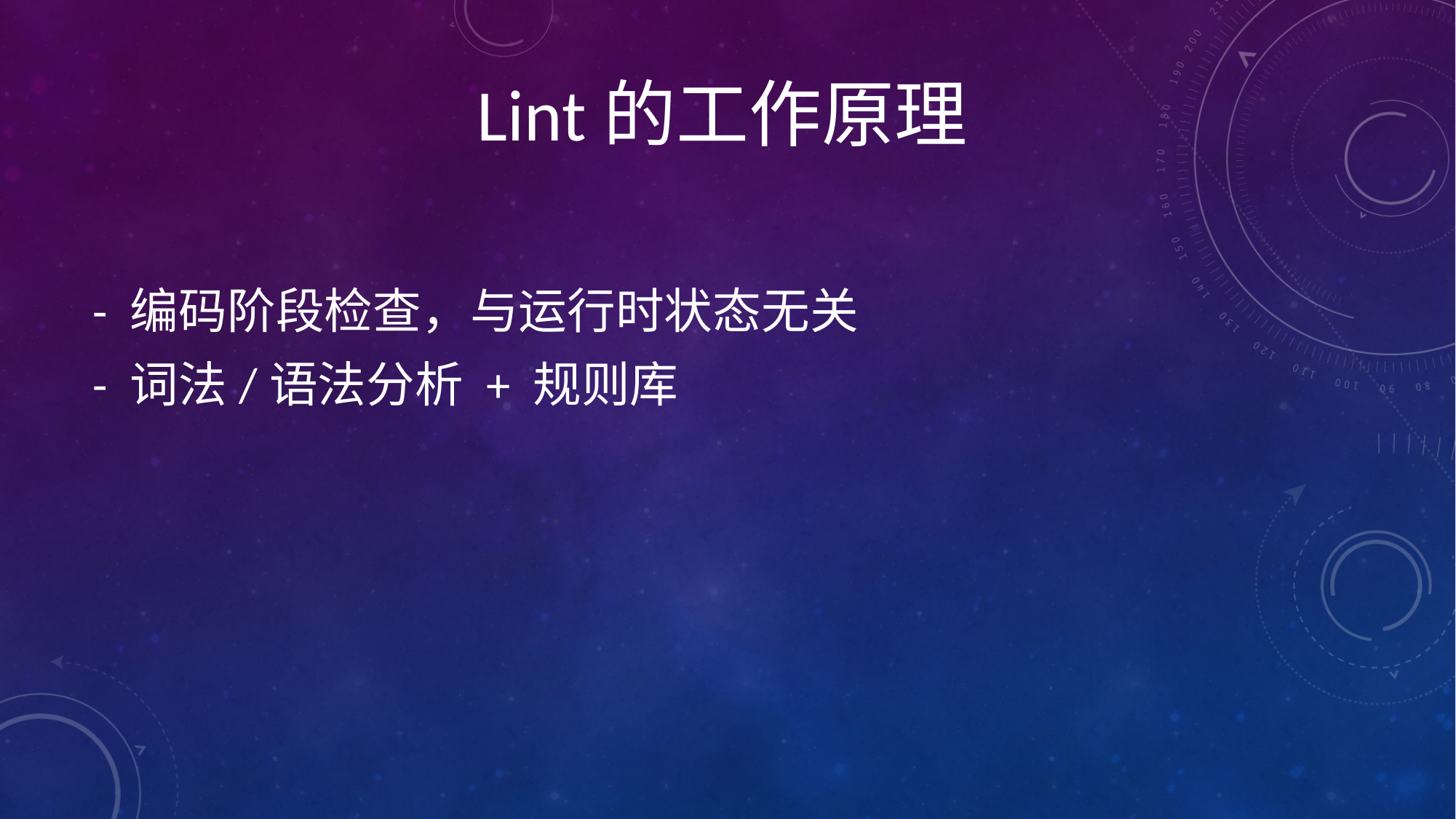

# Lint的工作原理

- 编码阶段检查，与运行时状态无关
- 词法/语法分析 + 规则库